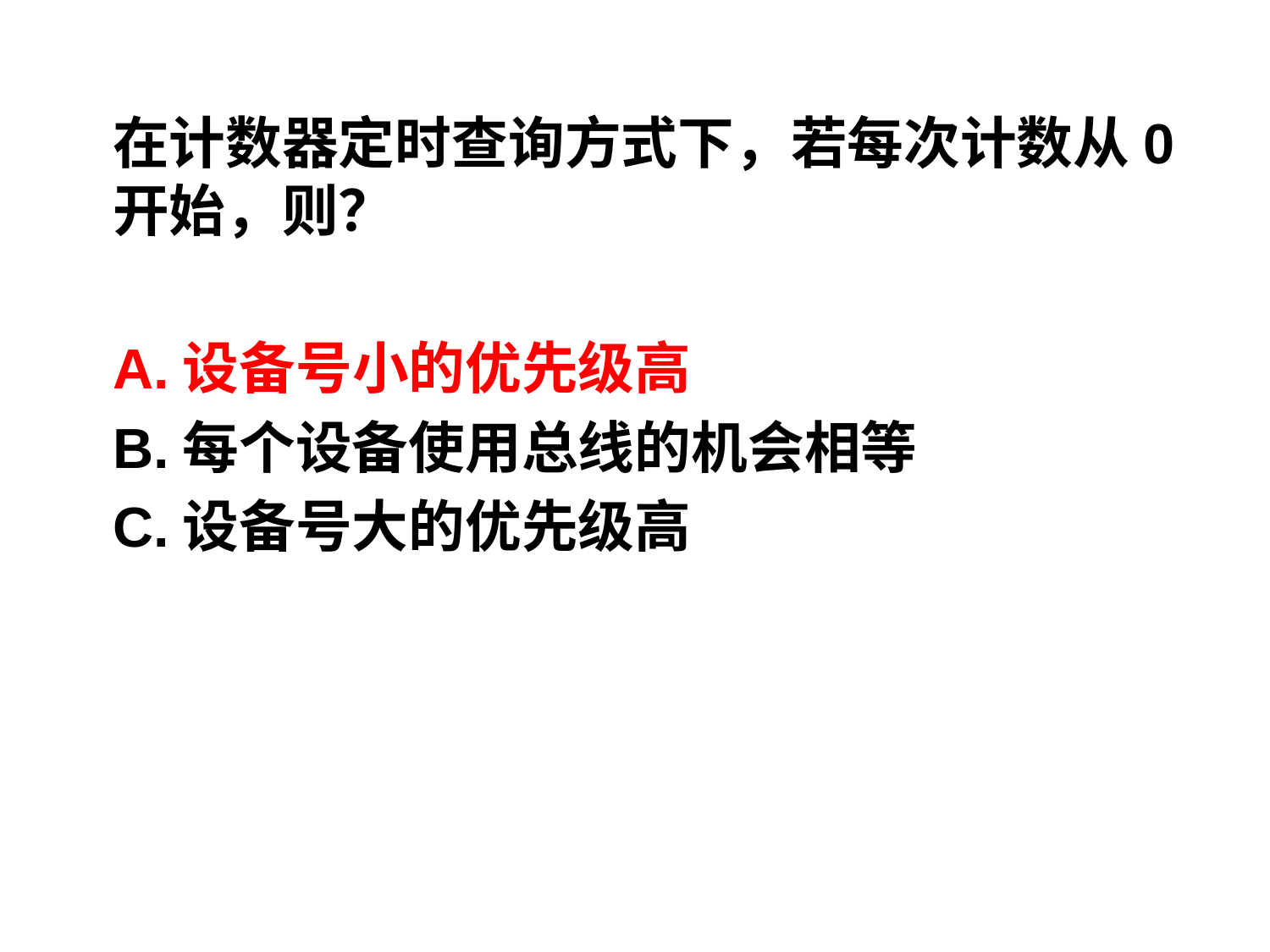

在计数器定时查询方式下，若每次计数从0开始，则？

A.设备号小的优先级高
B.每个设备使用总线的机会相等
C.设备号大的优先级高